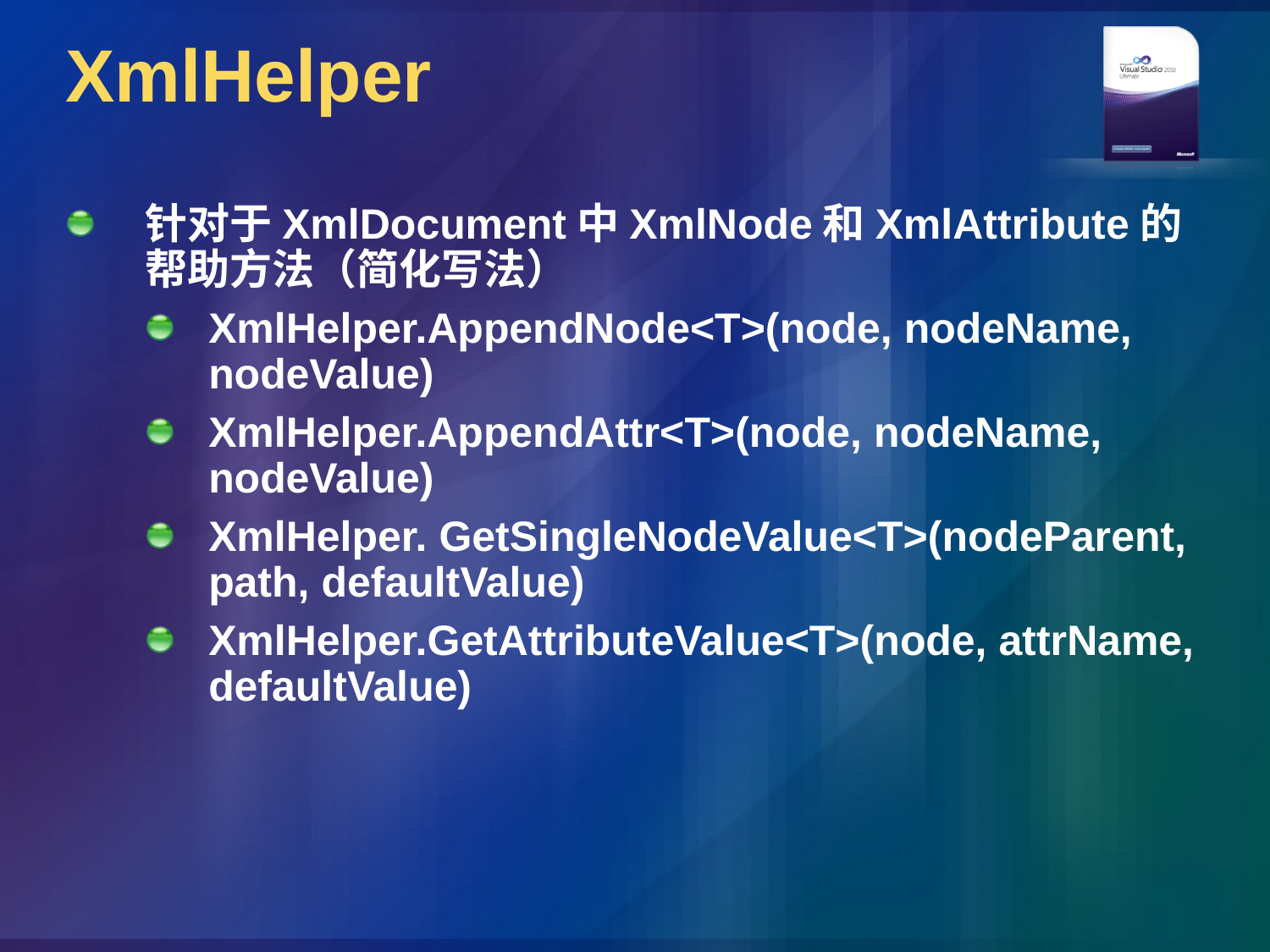

# XmlHelper
针对于XmlDocument中XmlNode和XmlAttribute的帮助方法（简化写法）
XmlHelper.AppendNode<T>(node, nodeName, nodeValue)
XmlHelper.AppendAttr<T>(node, nodeName, nodeValue)
XmlHelper. GetSingleNodeValue<T>(nodeParent, path, defaultValue)
XmlHelper.GetAttributeValue<T>(node, attrName, defaultValue)